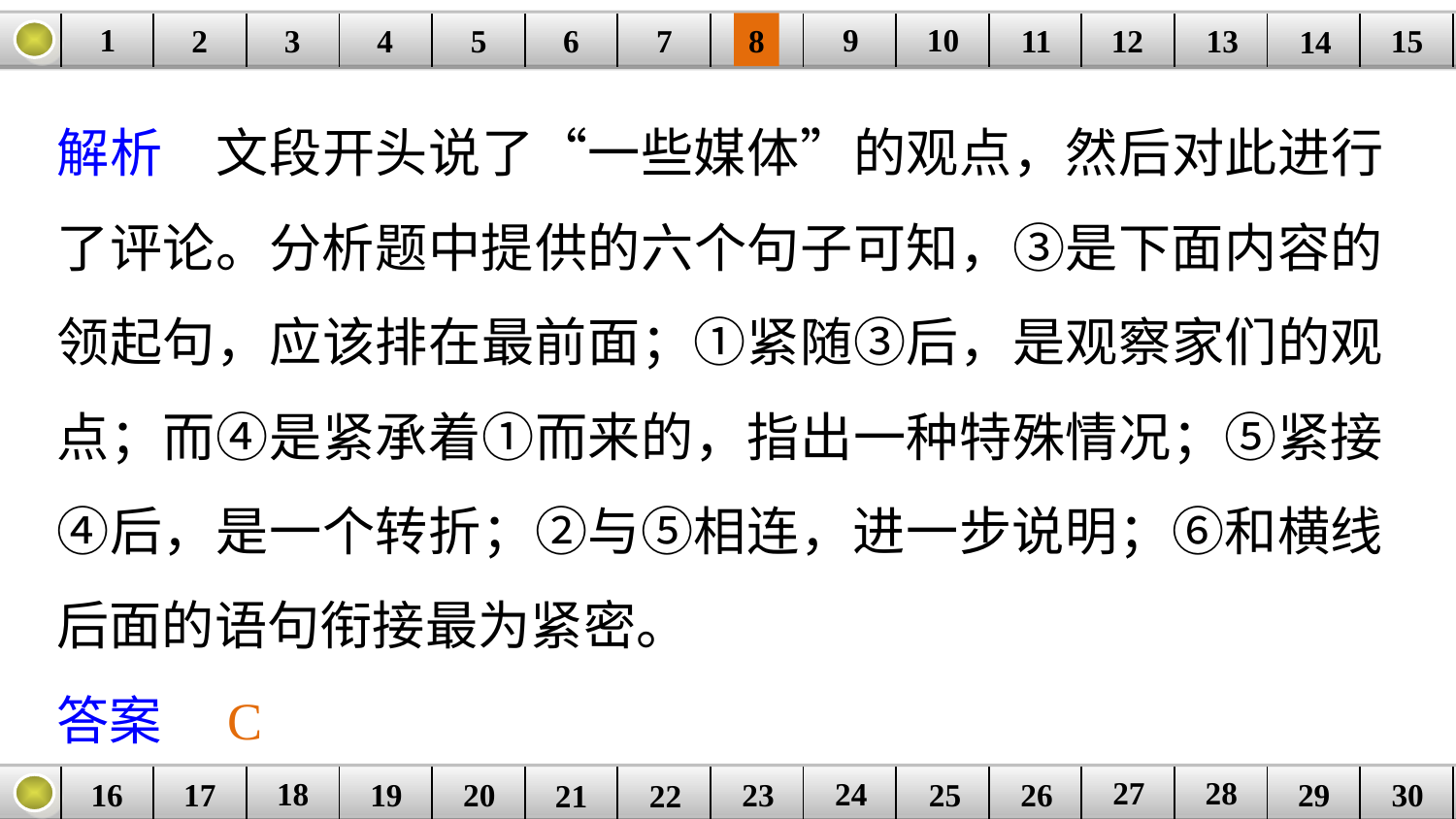

9
10
1
3
4
5
6
8
11
2
12
15
|  |  |  |  |  |  |  |  |  |  |  |  |  |  |  |
| --- | --- | --- | --- | --- | --- | --- | --- | --- | --- | --- | --- | --- | --- | --- |
7
13
14

解析　文段开头说了“一些媒体”的观点，然后对此进行了评论。分析题中提供的六个句子可知，③是下面内容的领起句，应该排在最前面；①紧随③后，是观察家们的观点；而④是紧承着①而来的，指出一种特殊情况；⑤紧接④后，是一个转折；②与⑤相连，进一步说明；⑥和横线后面的语句衔接最为紧密。
答案　C

27
28
18
24
16
25
26
30
|  |  |  |  |  |  |  |  |  |  |  |  |  |  |  |
| --- | --- | --- | --- | --- | --- | --- | --- | --- | --- | --- | --- | --- | --- | --- |
23
17
19
20
29
21
22